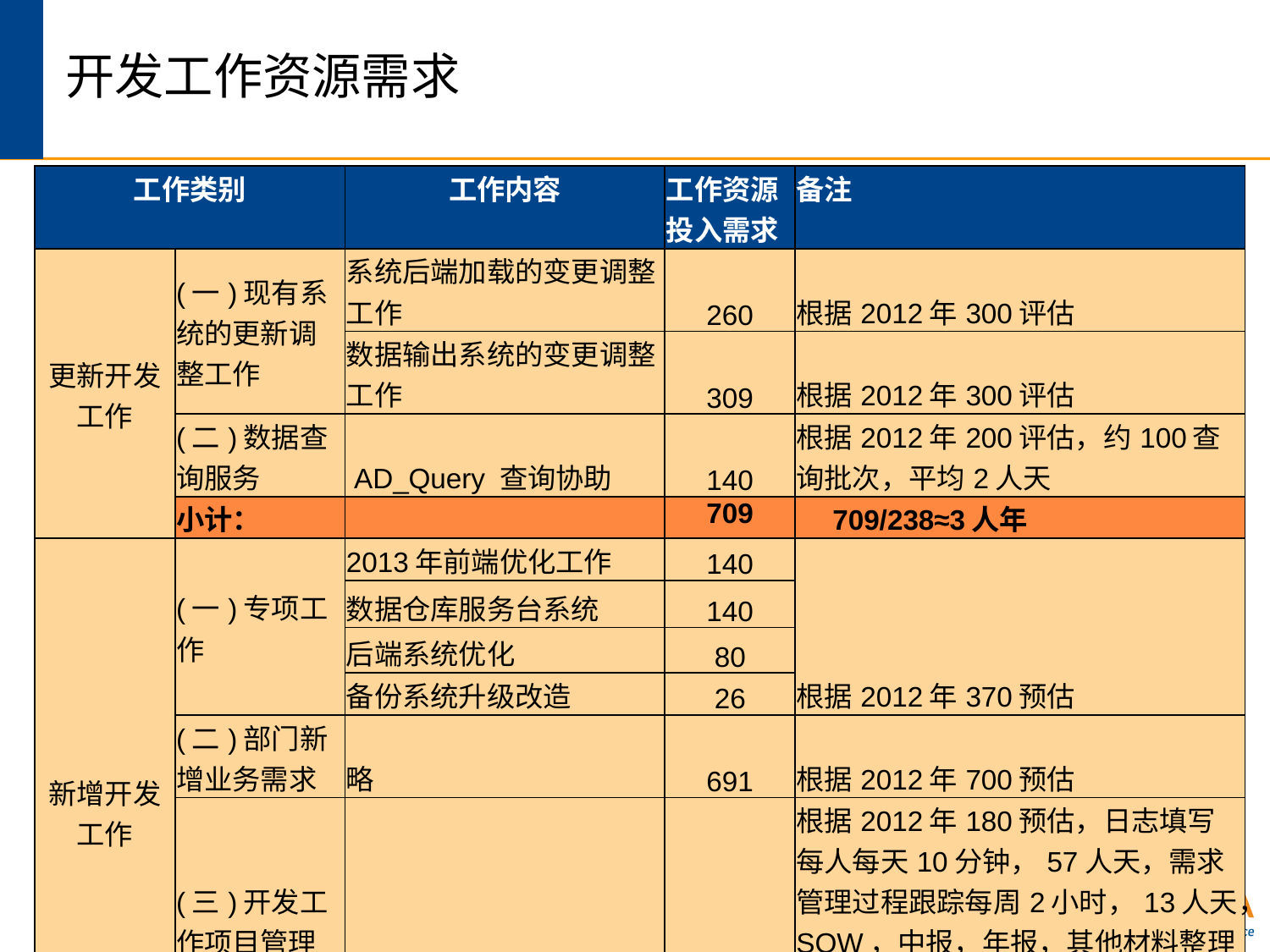

# 开发工作资源需求
| 工作类别 |  | 工作内容 | 工作资源投入需求 | 备注 |
| --- | --- | --- | --- | --- |
| 更新开发工作 | (一)现有系统的更新调整工作 | 系统后端加载的变更调整工作 | 260 | 根据2012年300评估 |
|  |  | 数据输出系统的变更调整工作 | 309 | 根据2012年300评估 |
|  | (二)数据查询服务 | AD\_Query 查询协助 | 140 | 根据2012年200评估，约100查询批次，平均2人天 |
|  | 小计： |  | 709 | 709/238≈3人年 |
| 新增开发工作 | (一)专项工作 | 2013年前端优化工作 | 140 | 根据2012年370预估 |
|  |  | 数据仓库服务台系统 | 140 |  |
|  |  | 后端系统优化 | 80 |  |
|  |  | 备份系统升级改造 | 26 |  |
|  | (二)部门新增业务需求 | 略 | 691 | 根据2012年700预估 |
|  | (三)开发工作项目管理 | 开发项目管理工作 | 162 | 根据2012年180预估，日志填写每人每天10分钟，57人天，需求管理过程跟踪每周2小时，13人天，SOW，中报，年报，其他材料整理20人天，资源协调，人员沟通22人天 |
|  | 小计： |  | 1,239 | 1,239/238≈5人年 |